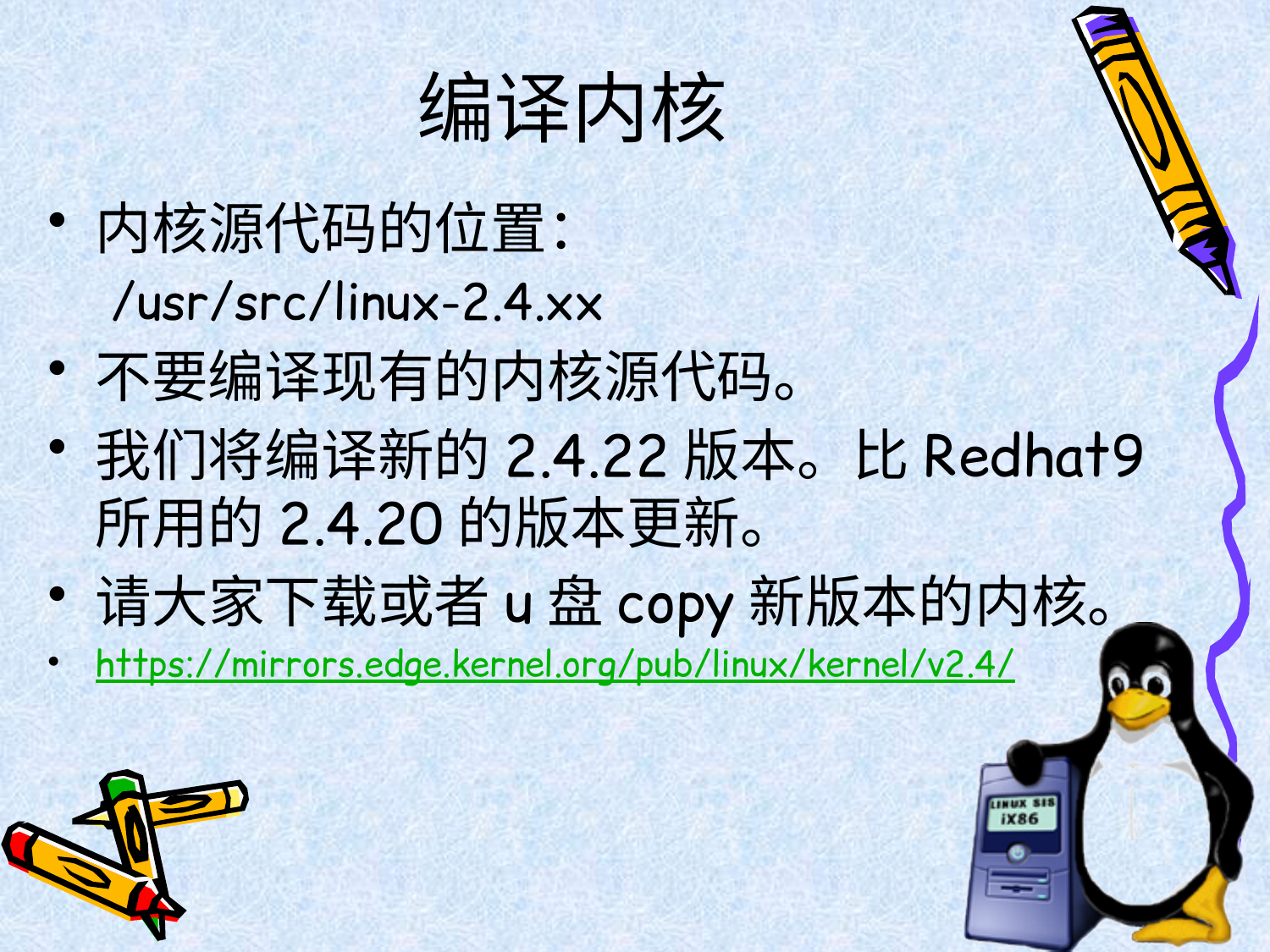

# 编译内核
内核源代码的位置：
/usr/src/linux-2.4.xx
不要编译现有的内核源代码。
我们将编译新的2.4.22版本。比Redhat9所用的2.4.20的版本更新。
请大家下载或者u盘copy新版本的内核。
https://mirrors.edge.kernel.org/pub/linux/kernel/v2.4/